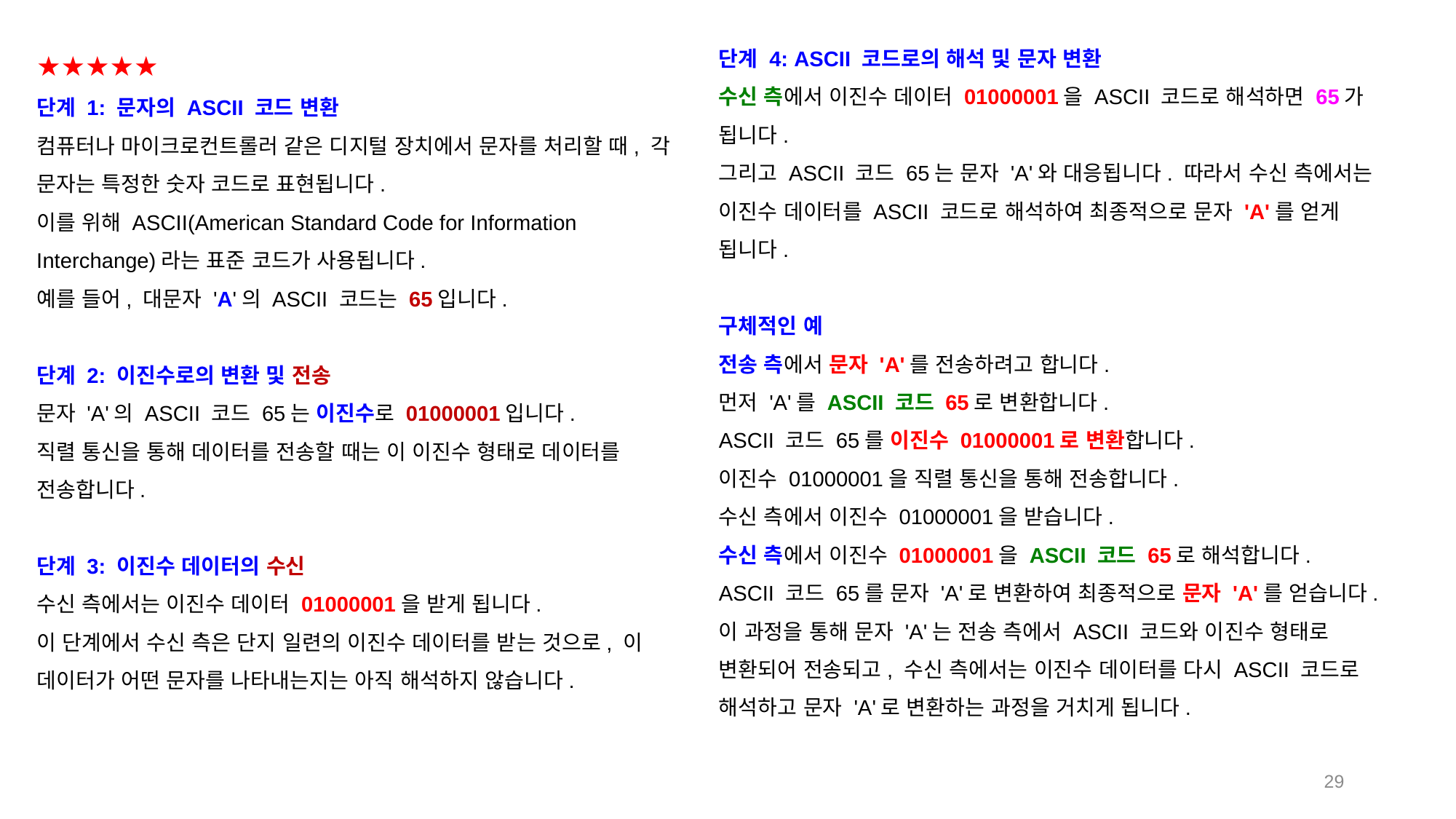

★★★★★
단계 1: 문자의 ASCII 코드 변환
컴퓨터나 마이크로컨트롤러 같은 디지털 장치에서 문자를 처리할 때, 각 문자는 특정한 숫자 코드로 표현됩니다.
이를 위해 ASCII(American Standard Code for Information Interchange)라는 표준 코드가 사용됩니다.
예를 들어, 대문자 'A'의 ASCII 코드는 65입니다.

단계 2: 이진수로의 변환 및 전송
문자 'A'의 ASCII 코드 65는 이진수로 01000001입니다.
직렬 통신을 통해 데이터를 전송할 때는 이 이진수 형태로 데이터를 전송합니다.

단계 3: 이진수 데이터의 수신
수신 측에서는 이진수 데이터 01000001을 받게 됩니다.
이 단계에서 수신 측은 단지 일련의 이진수 데이터를 받는 것으로, 이 데이터가 어떤 문자를 나타내는지는 아직 해석하지 않습니다.
단계 4: ASCII 코드로의 해석 및 문자 변환
수신 측에서 이진수 데이터 01000001을 ASCII 코드로 해석하면 65가 됩니다.
그리고 ASCII 코드 65는 문자 'A'와 대응됩니다. 따라서 수신 측에서는 이진수 데이터를 ASCII 코드로 해석하여 최종적으로 문자 'A'를 얻게 됩니다.

구체적인 예
전송 측에서 문자 'A'를 전송하려고 합니다.
먼저 'A'를 ASCII 코드 65로 변환합니다.
ASCII 코드 65를 이진수 01000001로 변환합니다.
이진수 01000001을 직렬 통신을 통해 전송합니다.
수신 측에서 이진수 01000001을 받습니다.
수신 측에서 이진수 01000001을 ASCII 코드 65로 해석합니다.
ASCII 코드 65를 문자 'A'로 변환하여 최종적으로 문자 'A'를 얻습니다.
이 과정을 통해 문자 'A'는 전송 측에서 ASCII 코드와 이진수 형태로 변환되어 전송되고, 수신 측에서는 이진수 데이터를 다시 ASCII 코드로 해석하고 문자 'A'로 변환하는 과정을 거치게 됩니다.
29